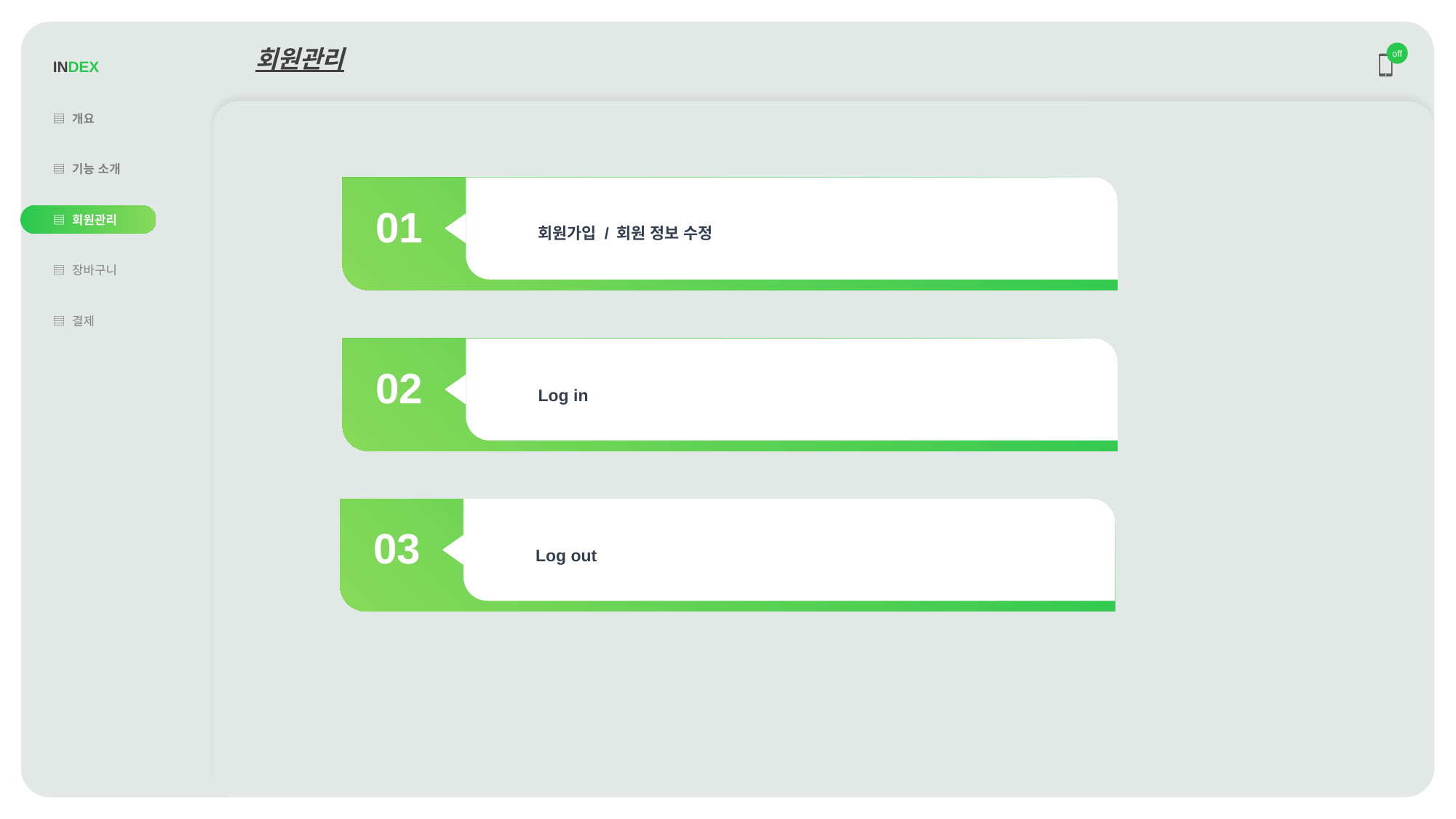

| INDEX |
| --- |
| ▤ 개요 |
| ▤ 기능 소개 |
| ▤ 회원관리 |
| ▤ 장바구니 |
| ▤ 결제 |
회원관리
off

01
회원가입 / 회원 정보 수정

02
Log in

03
Log out